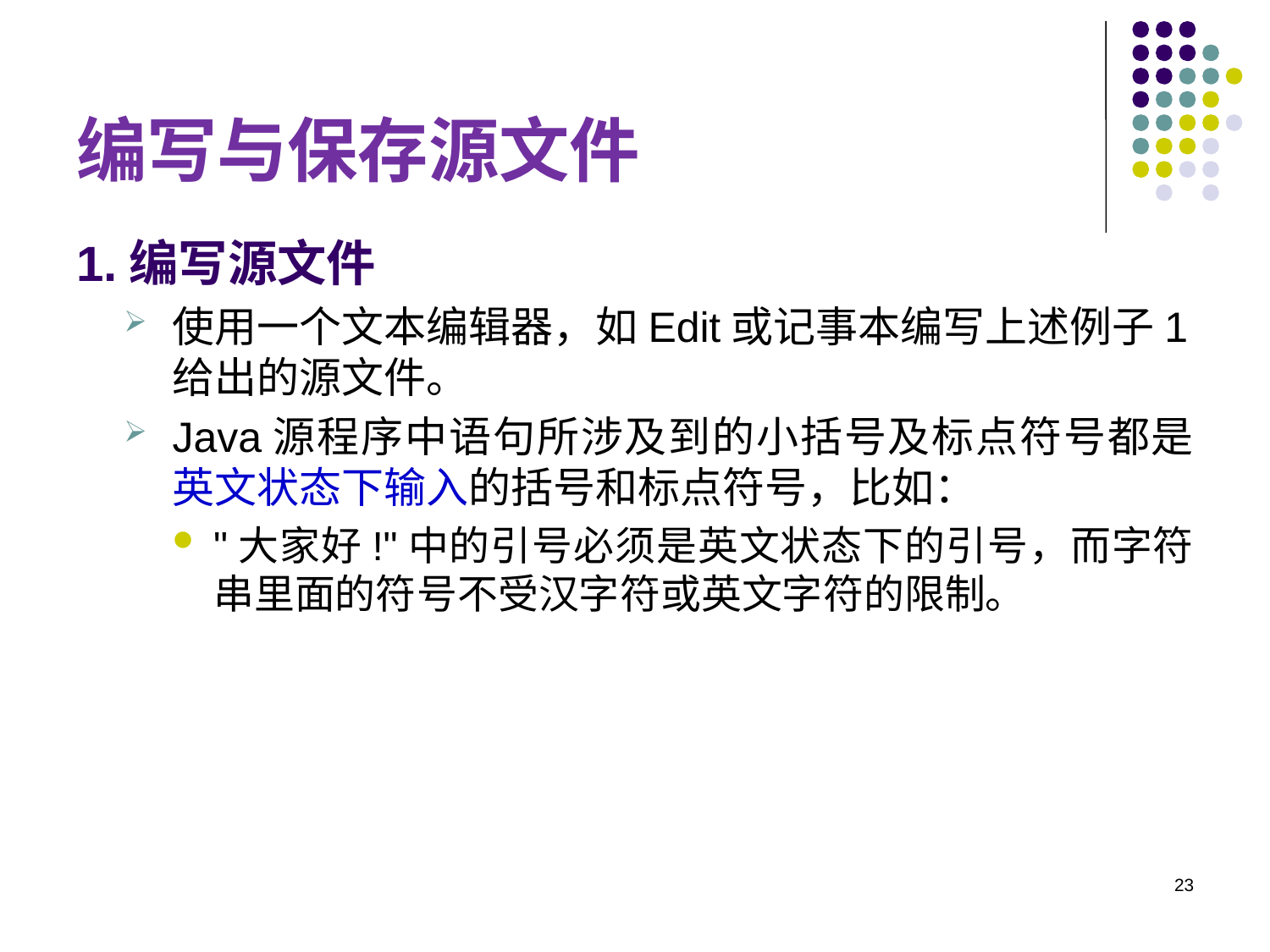

# 编写与保存源文件
1.编写源文件
使用一个文本编辑器，如Edit或记事本编写上述例子1给出的源文件。
Java源程序中语句所涉及到的小括号及标点符号都是英文状态下输入的括号和标点符号，比如：
"大家好!"中的引号必须是英文状态下的引号，而字符串里面的符号不受汉字符或英文字符的限制。

23